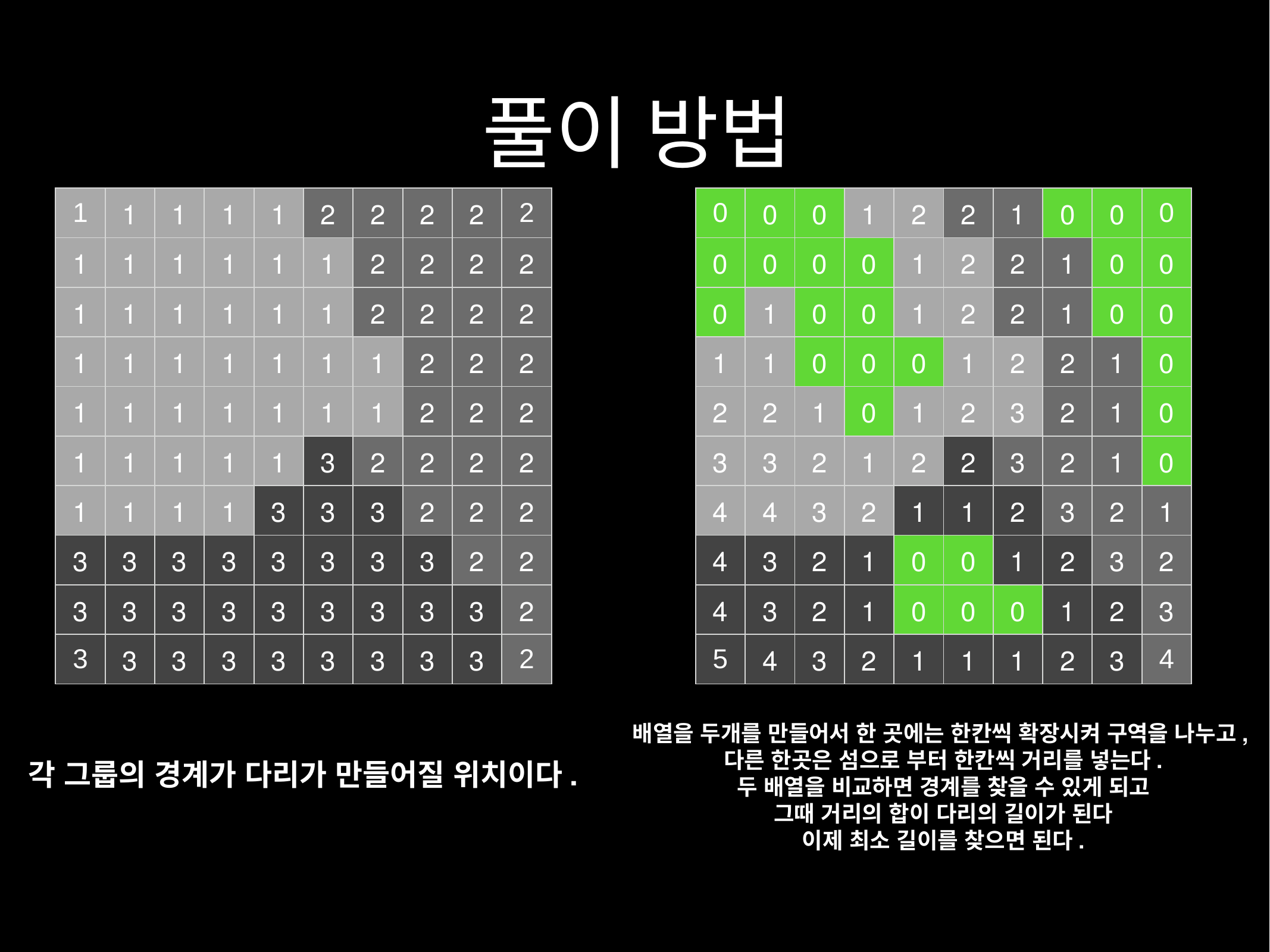

# 풀이 방법
| 1 | 1 | 1 | 1 | 1 | 2 | 2 | 2 | 2 | 2 |
| --- | --- | --- | --- | --- | --- | --- | --- | --- | --- |
| 1 | 1 | 1 | 1 | 1 | 1 | 2 | 2 | 2 | 2 |
| 1 | 1 | 1 | 1 | 1 | 1 | 2 | 2 | 2 | 2 |
| 1 | 1 | 1 | 1 | 1 | 1 | 1 | 2 | 2 | 2 |
| 1 | 1 | 1 | 1 | 1 | 1 | 1 | 2 | 2 | 2 |
| 1 | 1 | 1 | 1 | 1 | 3 | 2 | 2 | 2 | 2 |
| 1 | 1 | 1 | 1 | 3 | 3 | 3 | 2 | 2 | 2 |
| 3 | 3 | 3 | 3 | 3 | 3 | 3 | 3 | 2 | 2 |
| 3 | 3 | 3 | 3 | 3 | 3 | 3 | 3 | 3 | 2 |
| 3 | 3 | 3 | 3 | 3 | 3 | 3 | 3 | 3 | 2 |
| 0 | 0 | 0 | 1 | 2 | 2 | 1 | 0 | 0 | 0 |
| --- | --- | --- | --- | --- | --- | --- | --- | --- | --- |
| 0 | 0 | 0 | 0 | 1 | 2 | 2 | 1 | 0 | 0 |
| 0 | 1 | 0 | 0 | 1 | 2 | 2 | 1 | 0 | 0 |
| 1 | 1 | 0 | 0 | 0 | 1 | 2 | 2 | 1 | 0 |
| 2 | 2 | 1 | 0 | 1 | 2 | 3 | 2 | 1 | 0 |
| 3 | 3 | 2 | 1 | 2 | 2 | 3 | 2 | 1 | 0 |
| 4 | 4 | 3 | 2 | 1 | 1 | 2 | 3 | 2 | 1 |
| 4 | 3 | 2 | 1 | 0 | 0 | 1 | 2 | 3 | 2 |
| 4 | 3 | 2 | 1 | 0 | 0 | 0 | 1 | 2 | 3 |
| 5 | 4 | 3 | 2 | 1 | 1 | 1 | 2 | 3 | 4 |
배열을 두개를 만들어서 한 곳에는 한칸씩 확장시켜 구역을 나누고,
다른 한곳은 섬으로 부터 한칸씩 거리를 넣는다.
두 배열을 비교하면 경계를 찾을 수 있게 되고
그때 거리의 합이 다리의 길이가 된다
이제 최소 길이를 찾으면 된다.

각 그룹의 경계가 다리가 만들어질 위치이다.